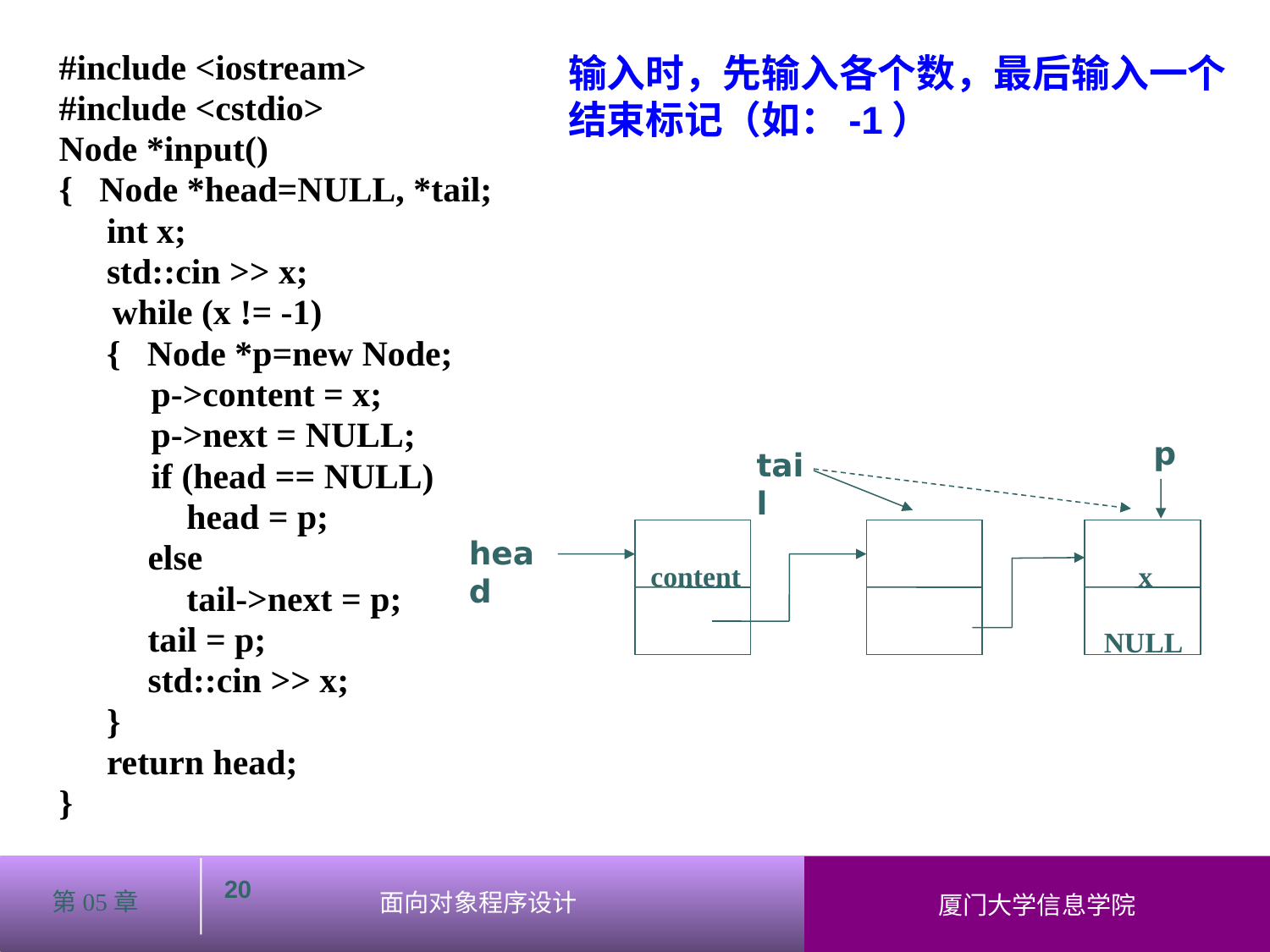

输入时，先输入各个数，最后输入一个结束标记（如：-1）

# #include <iostream>
#include <cstdio>
Node *input()
{   Node *head=NULL, *tail;
	int x;
	std::cin >> x;
      while (x != -1)
	{   Node *p=new Node;
	     p->content = x;
	     p->next = NULL;
	     if (head == NULL)
	         head = p;
          else
	         tail->next = p;
          tail = p;
          std::cin >> x;
	}
	return head;
}
p
tail

content
x

head

NULL

20